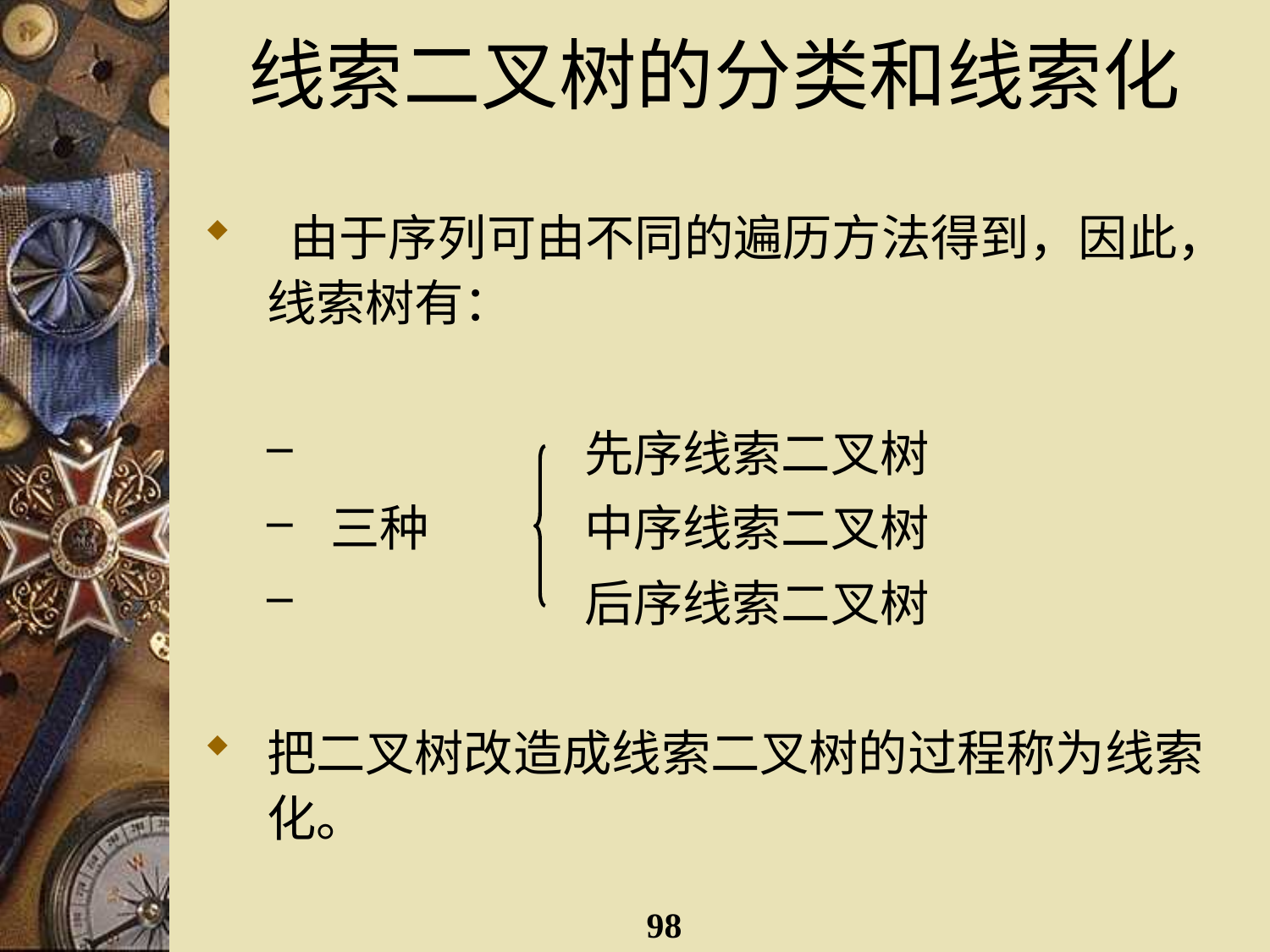

# 线索二叉树的分类和线索化
 由于序列可由不同的遍历方法得到，因此，线索树有：

		先序线索二叉树
三种		中序线索二叉树
		后序线索二叉树

把二叉树改造成线索二叉树的过程称为线索化。